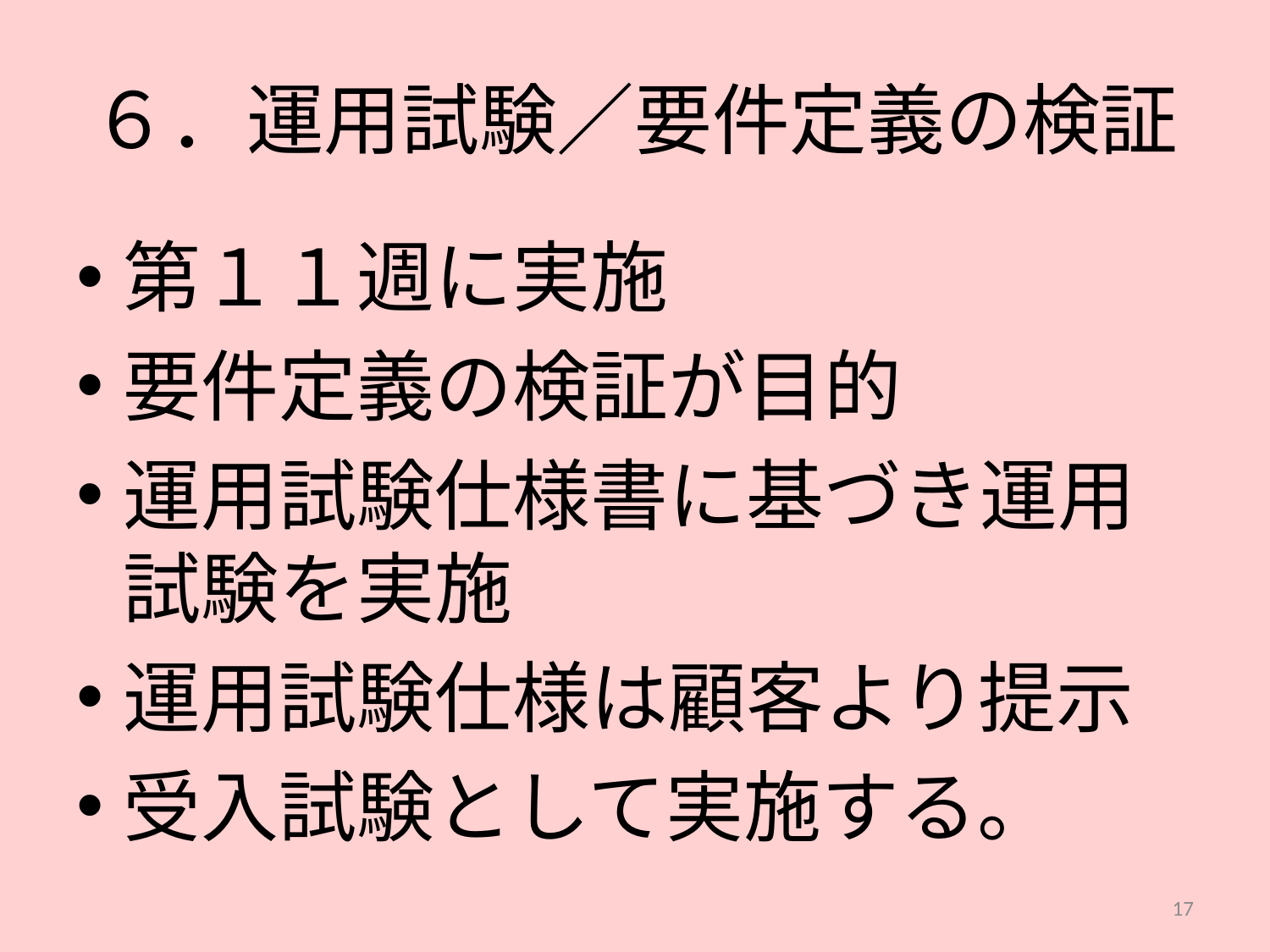

# ６．運用試験／要件定義の検証
第１１週に実施
要件定義の検証が目的
運用試験仕様書に基づき運用試験を実施
運用試験仕様は顧客より提示
受入試験として実施する。
17